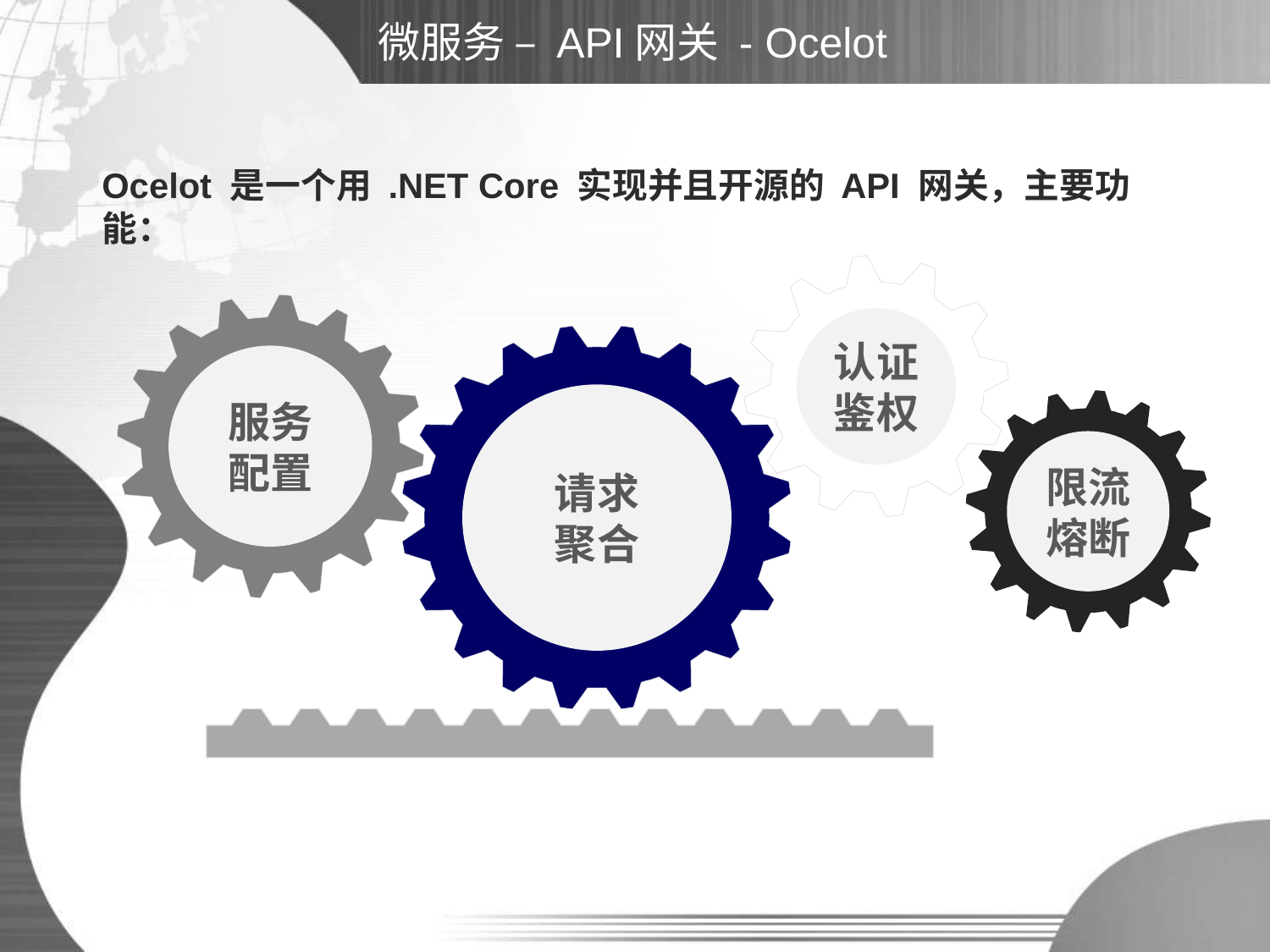

# 微服务 – API网关 - Ocelot
Ocelot 是一个用 .NET Core 实现并且开源的 API 网关，主要功能：

认证
鉴权

服务
配置

请求
聚合

限流熔断